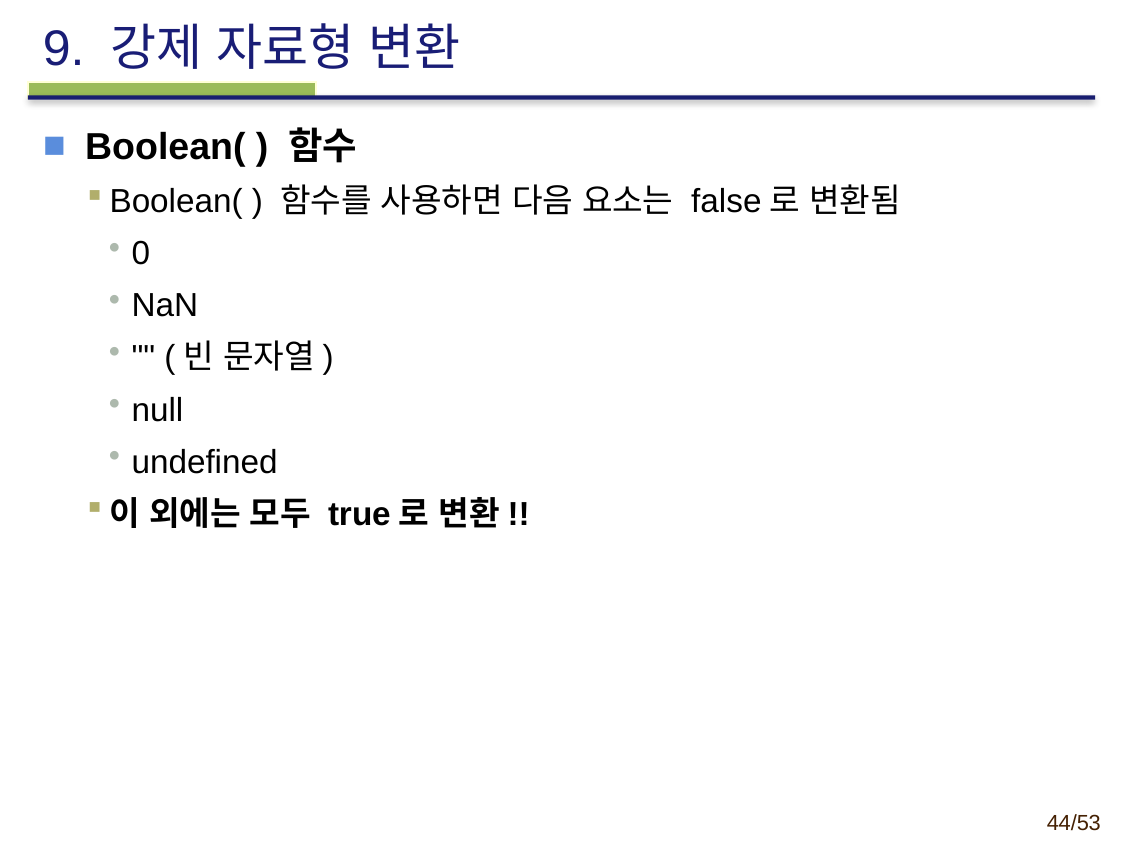

# 9. 강제 자료형 변환
Boolean( ) 함수
Boolean( ) 함수를 사용하면 다음 요소는 false로 변환됨
0
NaN
"" (빈 문자열)
null
undefined
이 외에는 모두 true로 변환!!